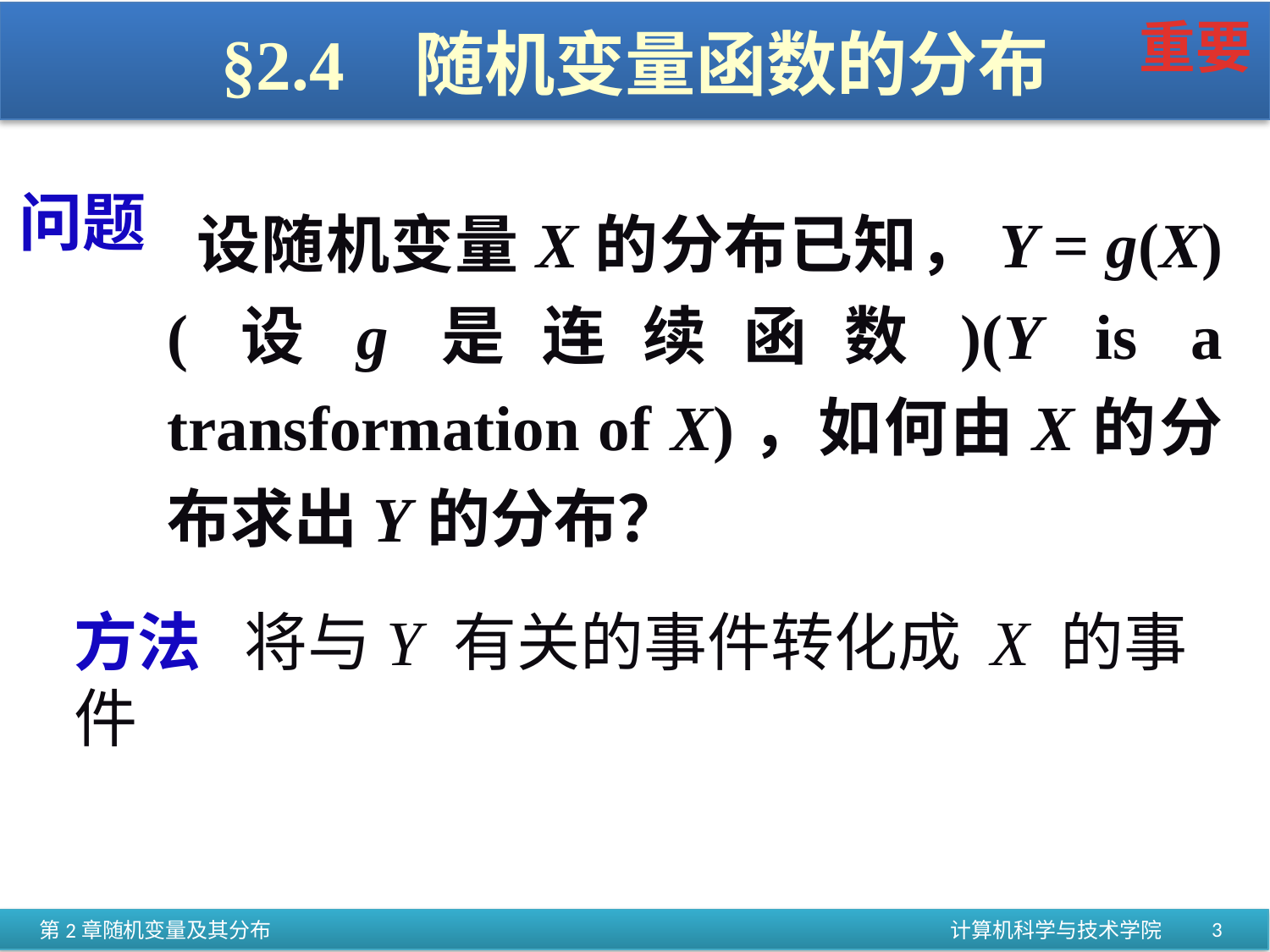

重要
# §2.4   随机变量函数的分布
问题
 设随机变量X的分布已知，Y = g(X) (设g是连续函数)(Y is a transformation of X)，如何由X的分布求出Y的分布？
方法   将与Y 有关的事件转化成 X 的事件